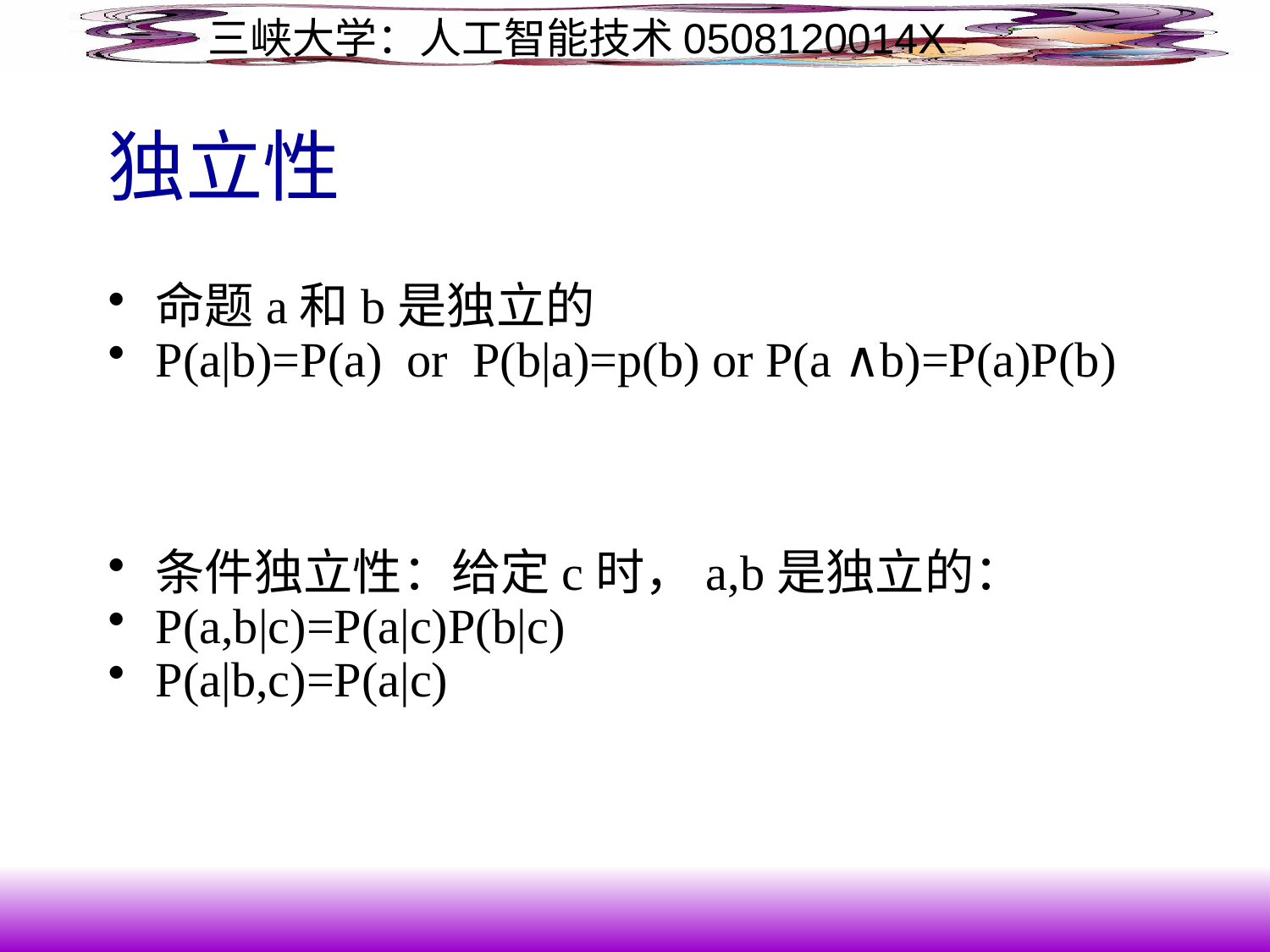

# 独立性
命题a和b是独立的
P(a|b)=P(a)  or  P(b|a)=p(b) or P(a ∧b)=P(a)P(b)

条件独立性：给定c时，a,b是独立的：
P(a,b|c)=P(a|c)P(b|c)
P(a|b,c)=P(a|c)